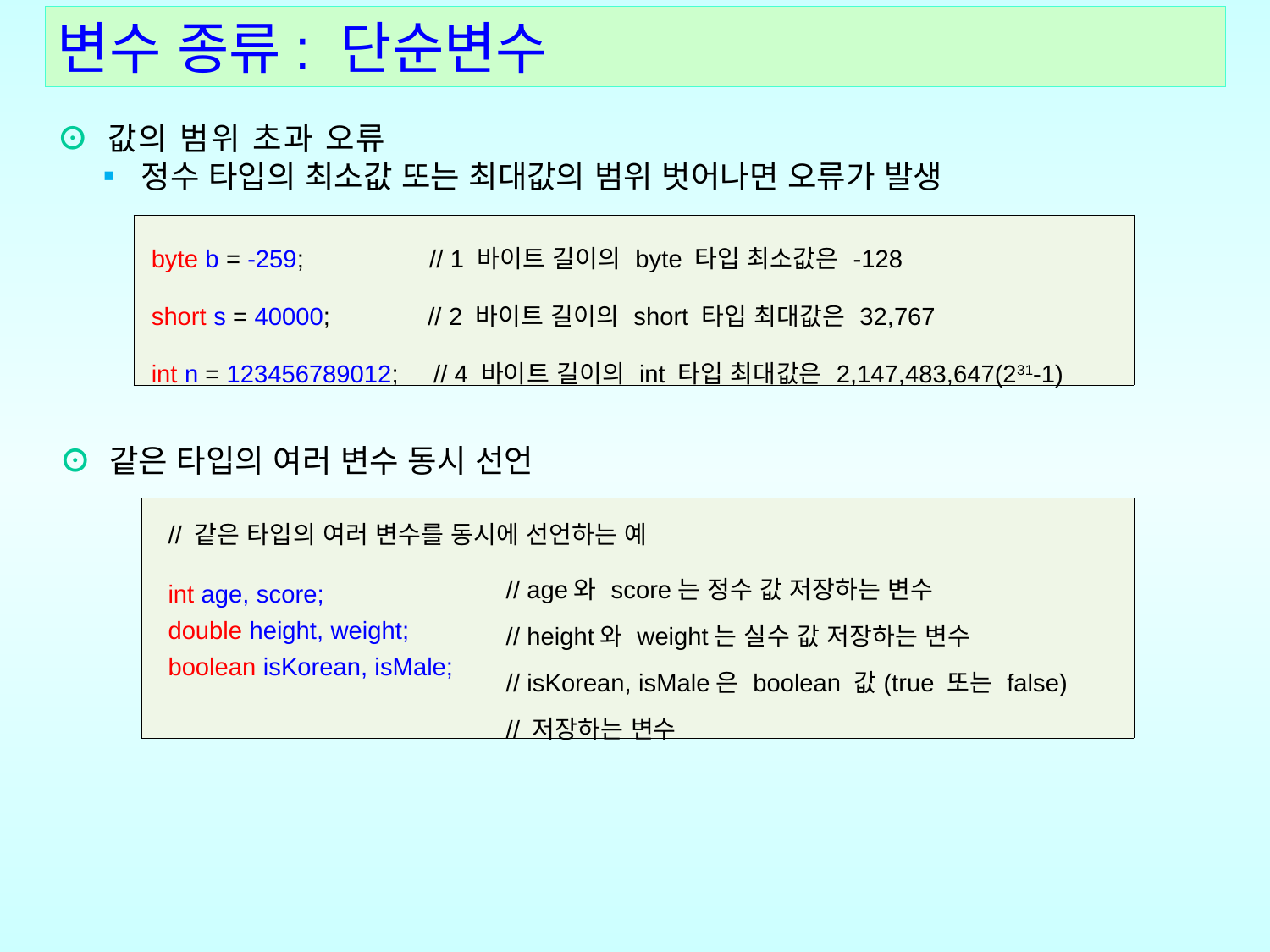

변수 종류: 단순변수
⊙ 값의 범위 초과 오류
    ▪ 정수 타입의 최소값 또는 최대값의 범위 벗어나면 오류가 발생
| byte b = -259; // 1 바이트 길이의 byte 타입 최소값은 -128 short s = 40000; // 2 바이트 길이의 short 타입 최대값은 32,767 int n = 123456789012; // 4 바이트 길이의 int 타입 최대값은 2,147,483,647(231-1) |
| --- |
⊙ 같은 타입의 여러 변수 동시 선언

| // 같은 타입의 여러 변수를 동시에 선언하는 예 |  |
| --- | --- |
| int age, score; double height, weight; boolean isKorean, isMale; | // age와 score는 정수 값 저장하는 변수 // height와 weight는 실수 값 저장하는 변수 // isKorean, isMale은 boolean 값(true 또는 false) // 저장하는 변수 |